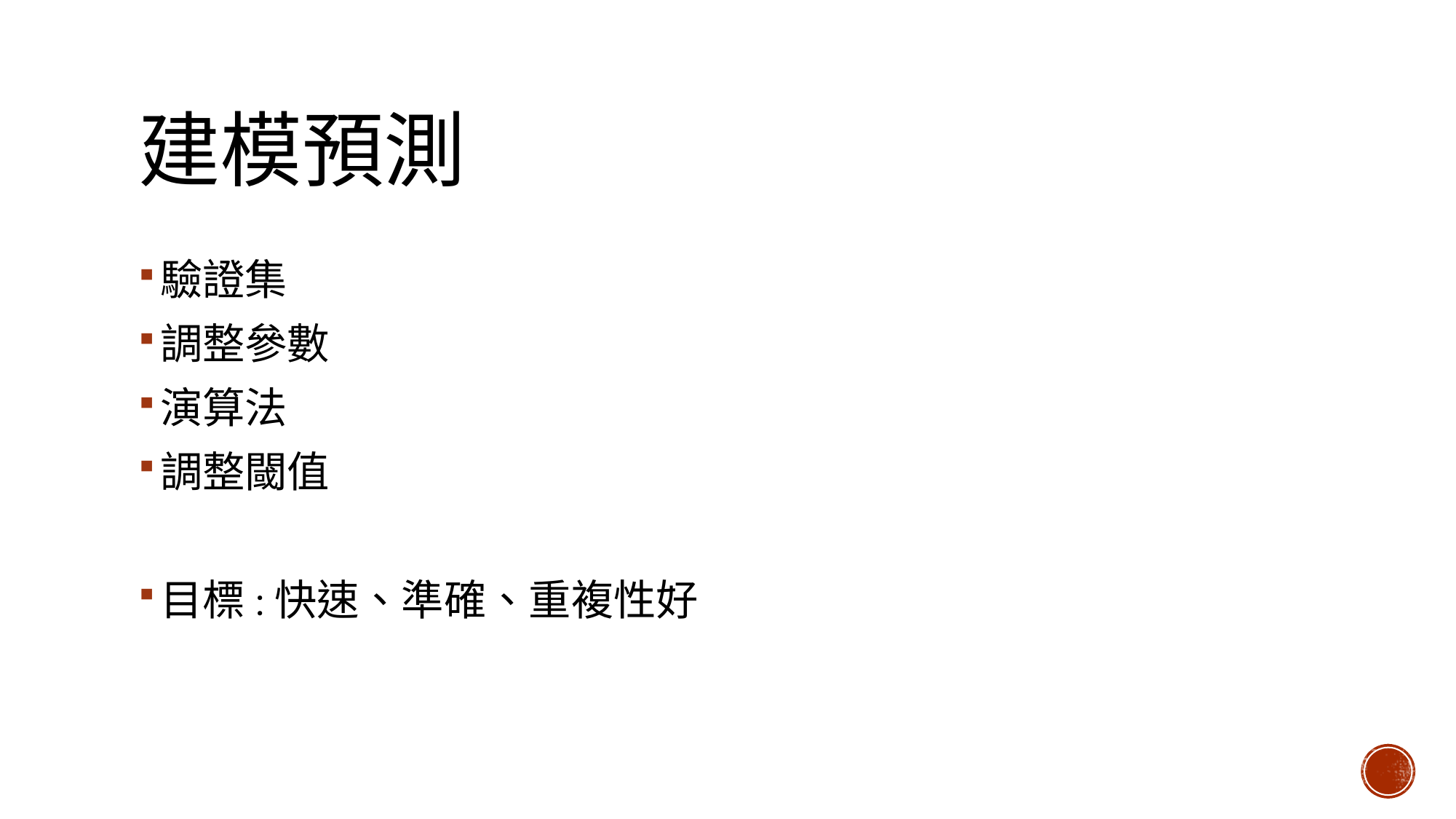

# 建模預測
驗證集
調整參數
演算法
調整閾值

目標:快速、準確、重複性好